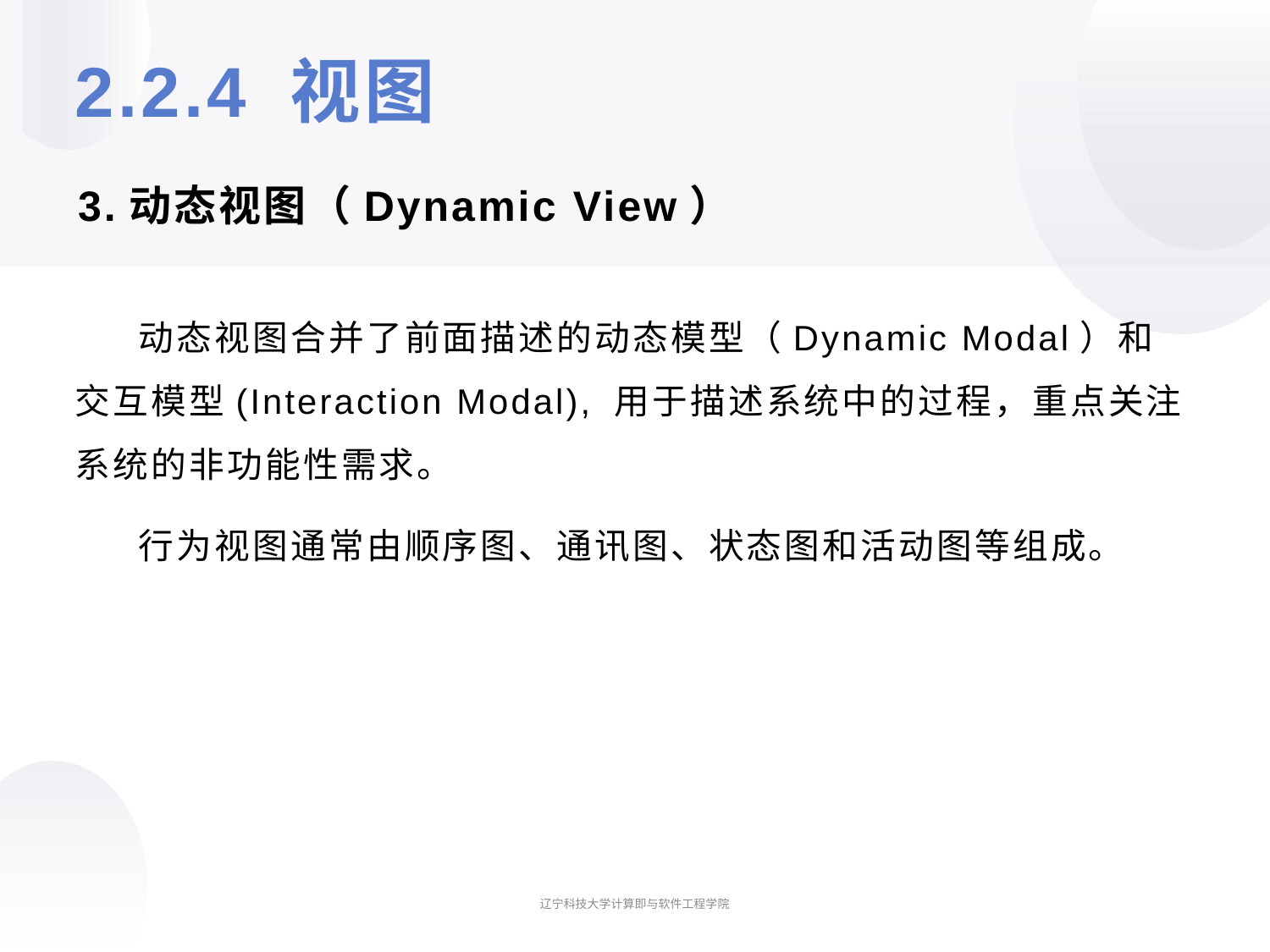

# 2.2.4 视图
3.动态视图（Dynamic View）

动态视图合并了前面描述的动态模型（Dynamic Modal）和交互模型(Interaction Modal), 用于描述系统中的过程，重点关注系统的非功能性需求。
行为视图通常由顺序图、通讯图、状态图和活动图等组成。

辽宁科技大学计算即与软件工程学院
47